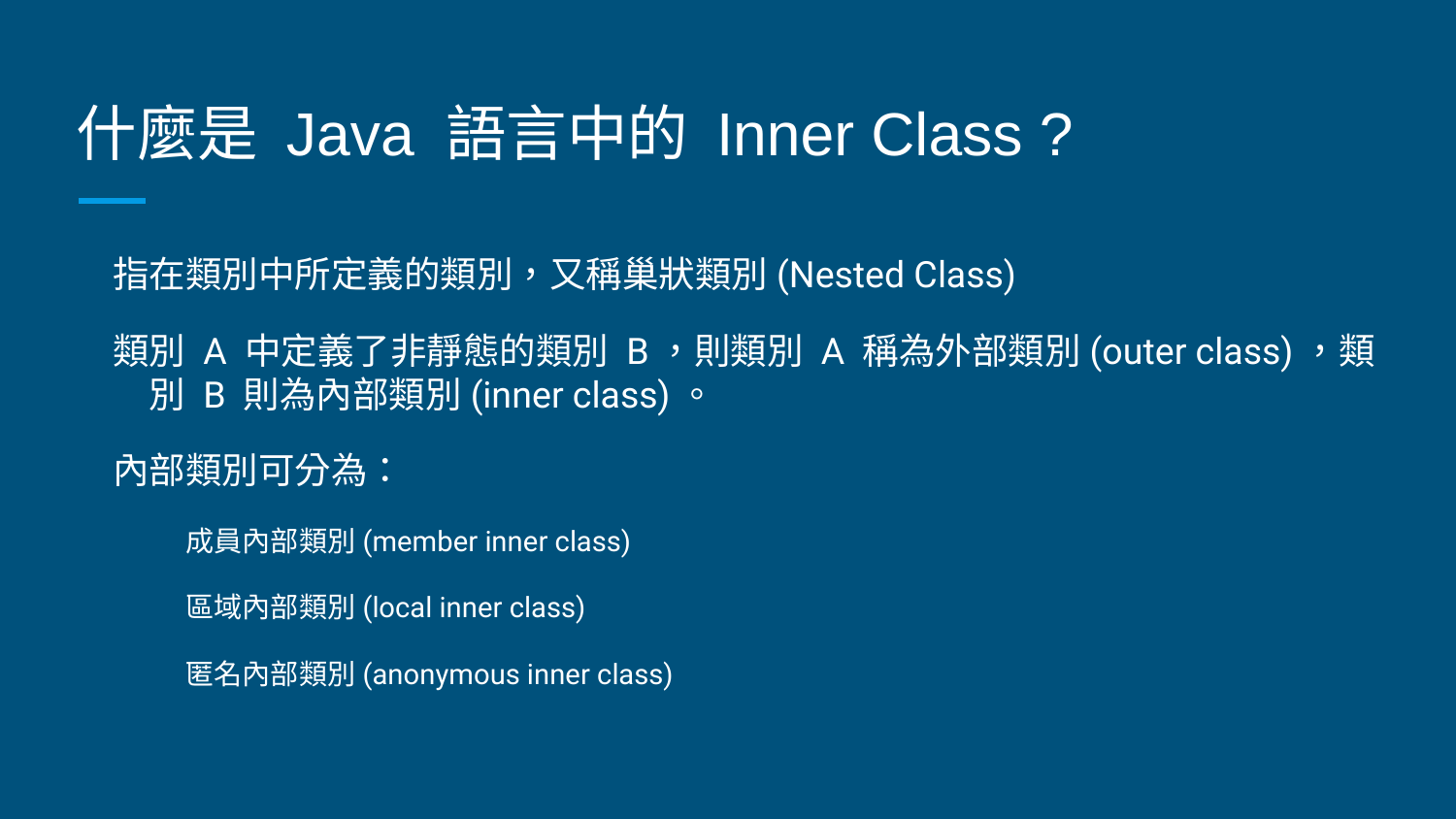

# 什麼是 Java 語言中的 Inner Class ?
指在類別中所定義的類別，又稱巢狀類別(Nested Class)
類別 A 中定義了非靜態的類別 B，則類別 A 稱為外部類別(outer class)，類別 B 則為內部類別(inner class)。
內部類別可分為：
成員內部類別(member inner class)
區域內部類別(local inner class)
匿名內部類別(anonymous inner class)